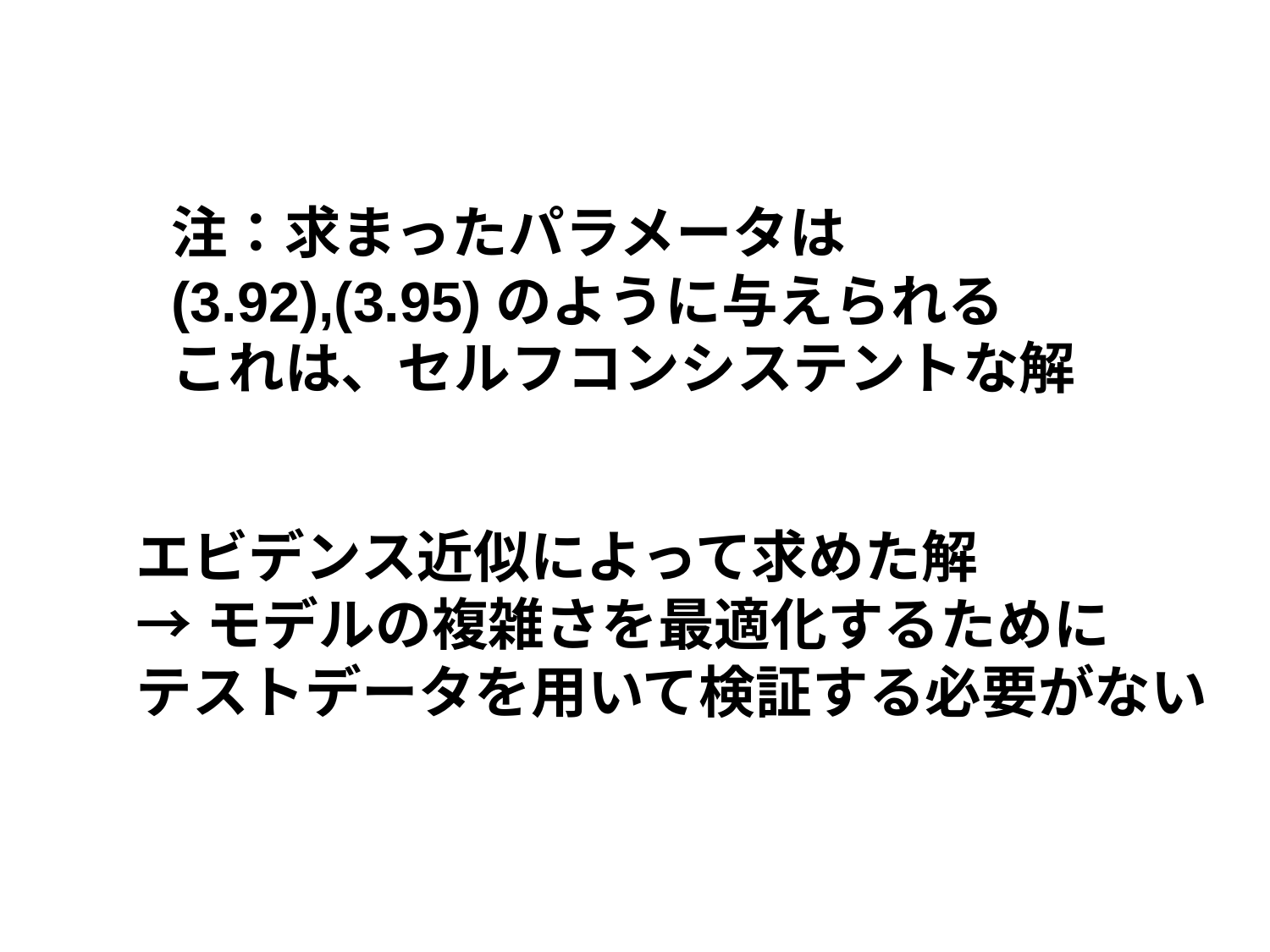

注：求まったパラメータは
(3.92),(3.95)のように与えられる
これは、セルフコンシステントな解
エビデンス近似によって求めた解
→モデルの複雑さを最適化するために
テストデータを用いて検証する必要がない